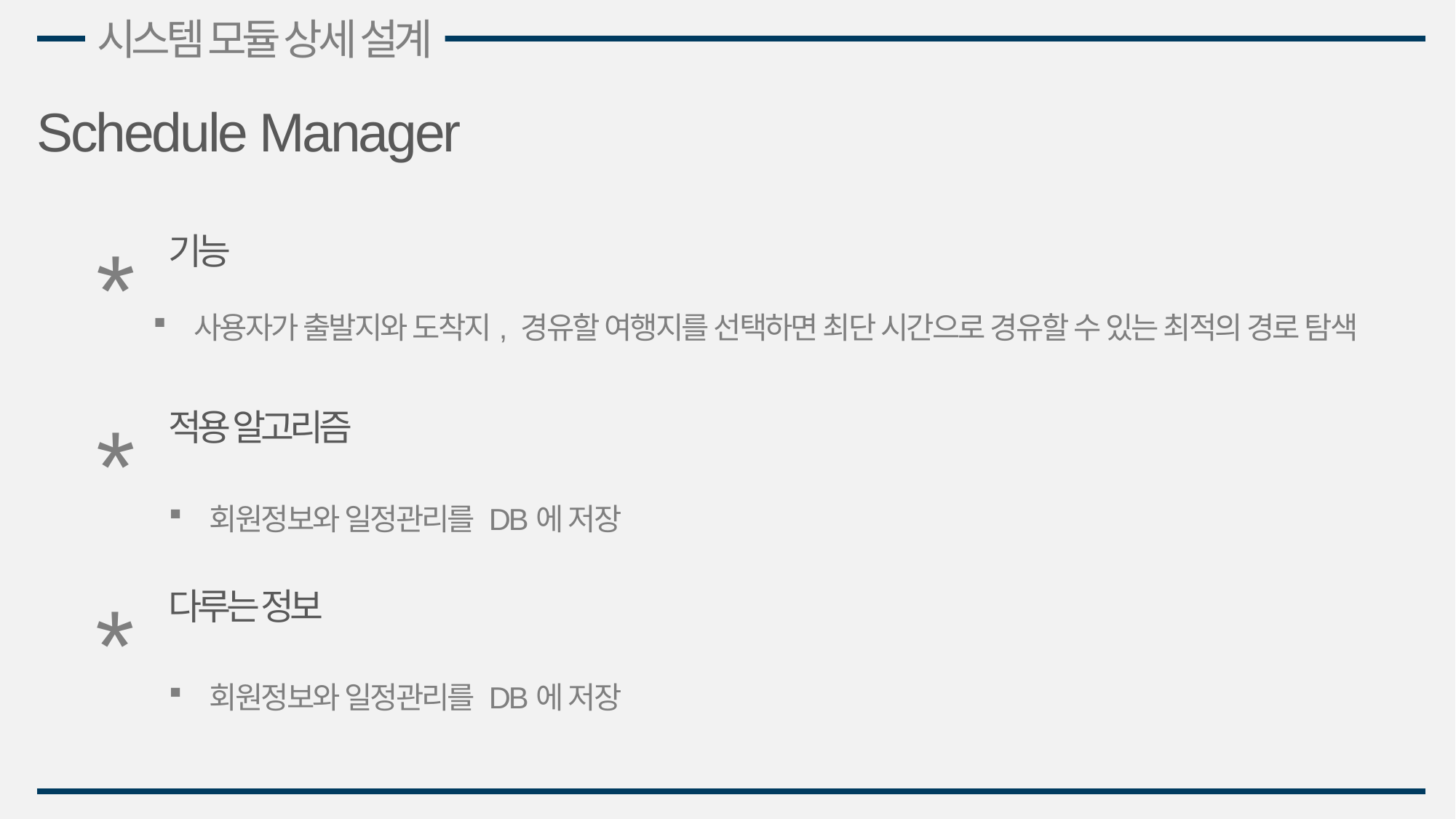

시스템 모듈 상세 설계
Schedule Manager
*
기능
사용자가 출발지와 도착지, 경유할 여행지를 선택하면 최단 시간으로 경유할 수 있는 최적의 경로 탐색
*
적용 알고리즘
회원정보와 일정관리를 DB에 저장
*
다루는 정보
회원정보와 일정관리를 DB에 저장